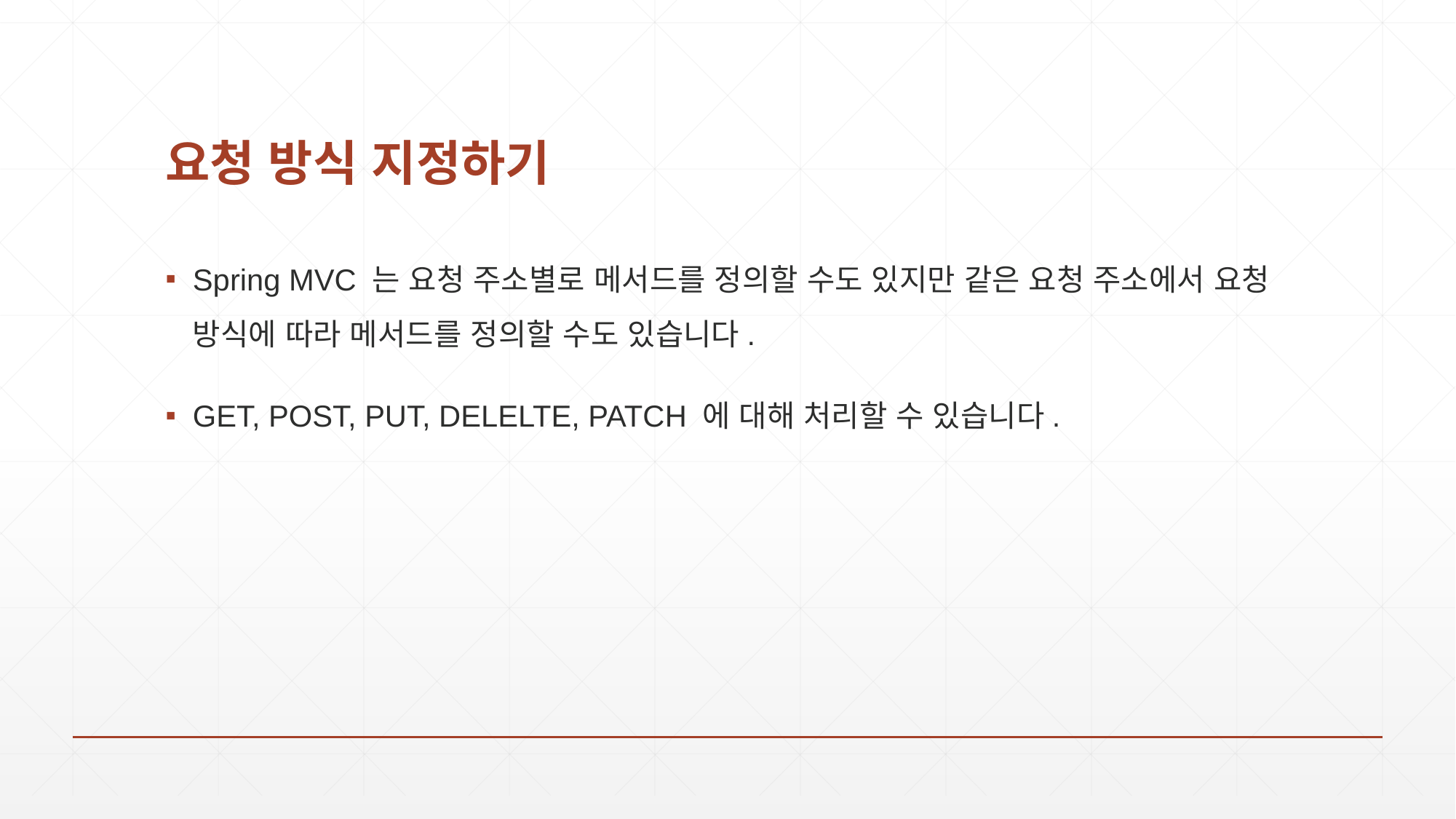

# 요청 방식 지정하기
Spring MVC 는 요청 주소별로 메서드를 정의할 수도 있지만 같은 요청 주소에서 요청 방식에 따라 메서드를 정의할 수도 있습니다.
GET, POST, PUT, DELELTE, PATCH 에 대해 처리할 수 있습니다.